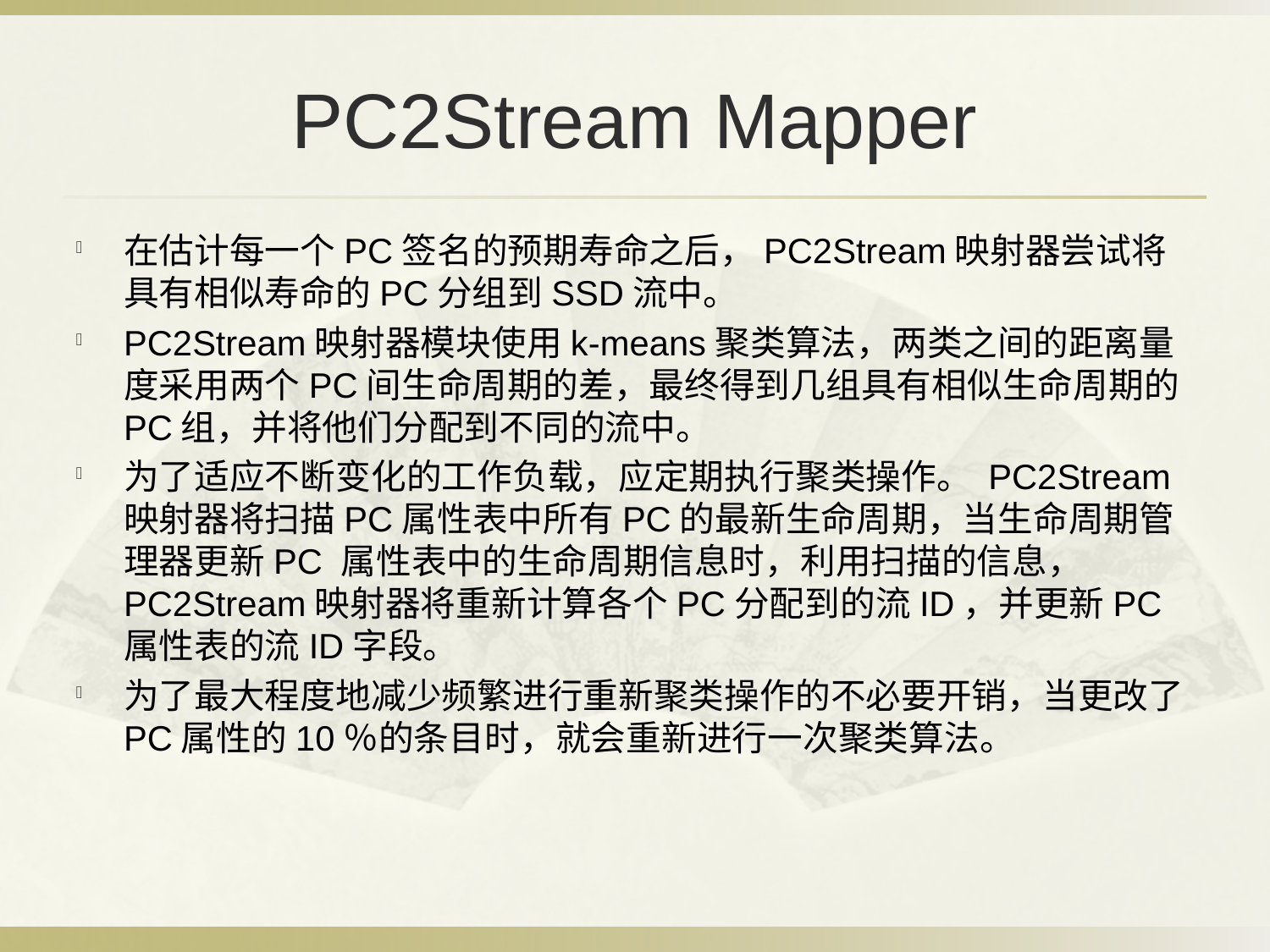

# PC2Stream Mapper
在估计每一个PC签名的预期寿命之后，PC2Stream映射器尝试将具有相似寿命的PC分组到SSD流中。
PC2Stream映射器模块使用k-means聚类算法，两类之间的距离量度采用两个PC间生命周期的差，最终得到几组具有相似生命周期的PC组，并将他们分配到不同的流中。
为了适应不断变化的工作负载，应定期执行聚类操作。 PC2Stream映射器将扫描PC属性表中所有PC的最新生命周期，当生命周期管理器更新PC 属性表中的生命周期信息时，利用扫描的信息， PC2Stream映射器将重新计算各个PC分配到的流ID，并更新PC属性表的流ID字段。
为了最大程度地减少频繁进行重新聚类操作的不必要开销，当更改了PC属性的10％的条目时，就会重新进行一次聚类算法。